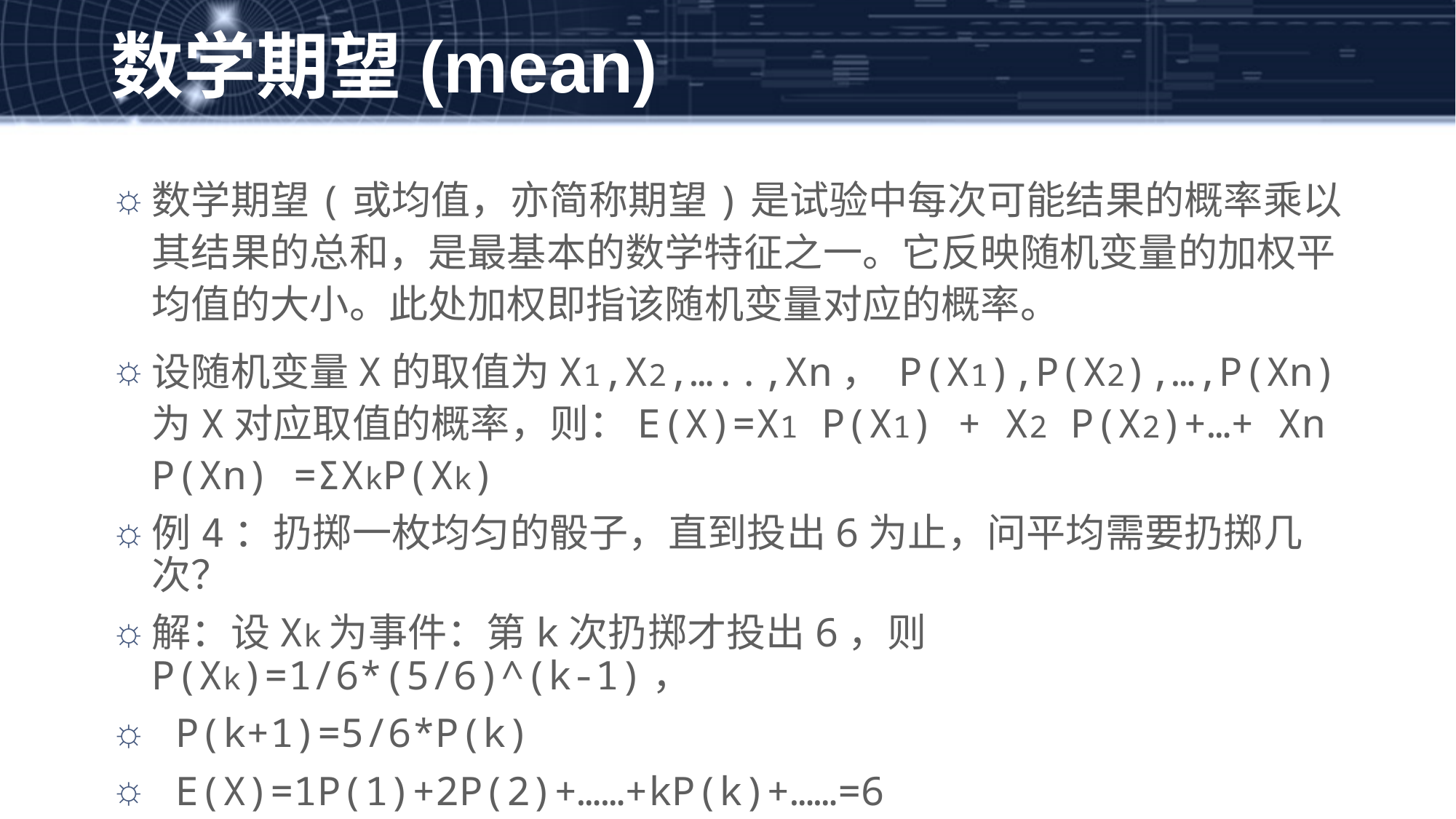

数学期望(mean)
数学期望(或均值，亦简称期望)是试验中每次可能结果的概率乘以其结果的总和，是最基本的数学特征之一。它反映随机变量的加权平均值的大小。此处加权即指该随机变量对应的概率。
设随机变量X的取值为X1,X2,…..,Xn， P(X1),P(X2),…,P(Xn) 为X对应取值的概率，则：E(X)=X1 P(X1) + X2 P(X2)+…+ Xn P(Xn) =ΣXkP(Xk)
例4：扔掷一枚均匀的骰子，直到投出6为止，问平均需要扔掷几次？
解：设Xk为事件：第k次扔掷才投出6，则P(Xk)=1/6*(5/6)^(k-1)，
 P(k+1)=5/6*P(k)
 E(X)=1P(1)+2P(2)+……+kP(k)+……=6